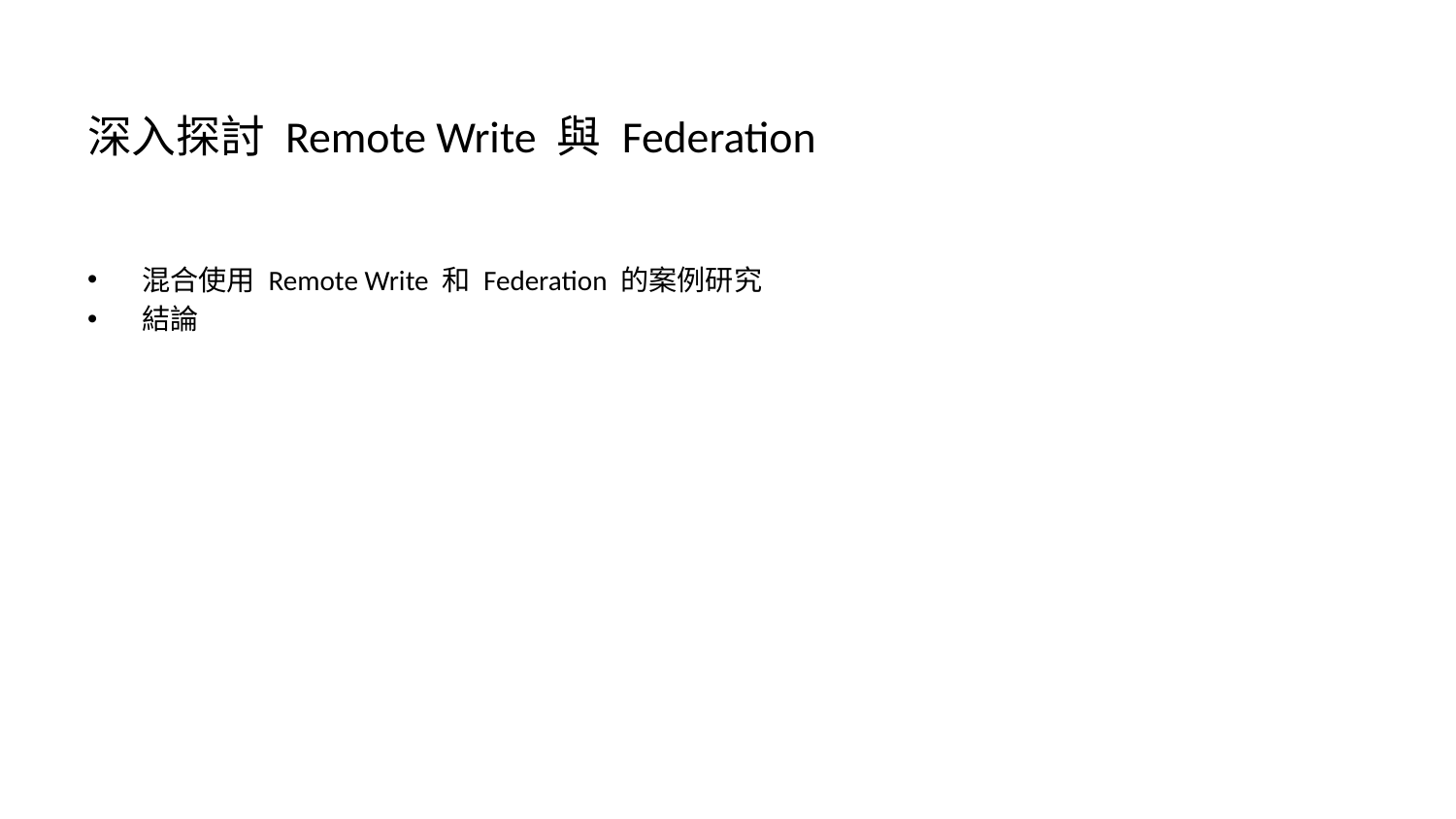

# 深入探討 Remote Write 與 Federation
混合使用 Remote Write 和 Federation 的案例研究
結論